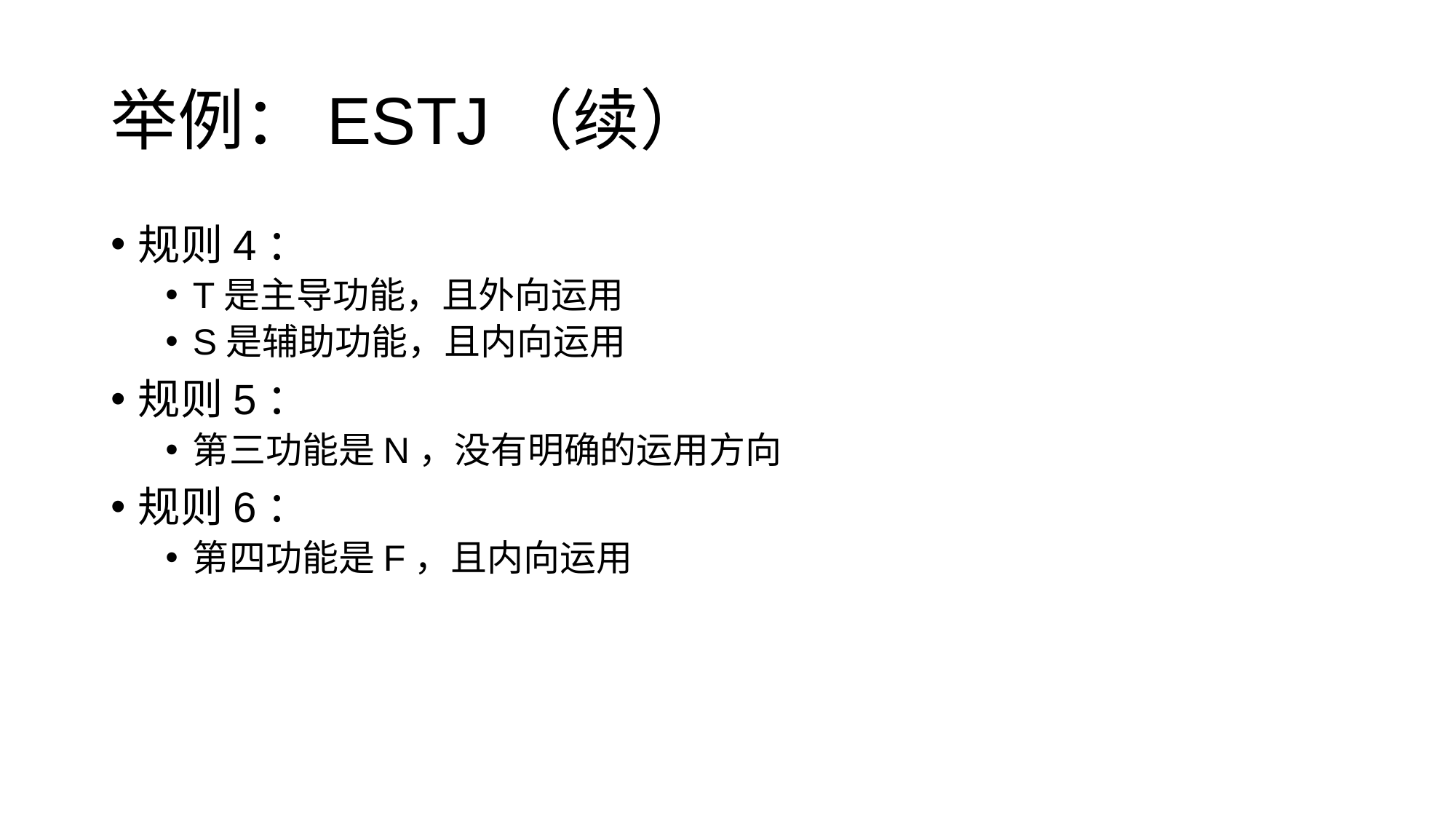

# 举例：ESTJ（续）
规则4：
T是主导功能，且外向运用
S是辅助功能，且内向运用
规则5：
第三功能是N，没有明确的运用方向
规则6：
第四功能是F，且内向运用